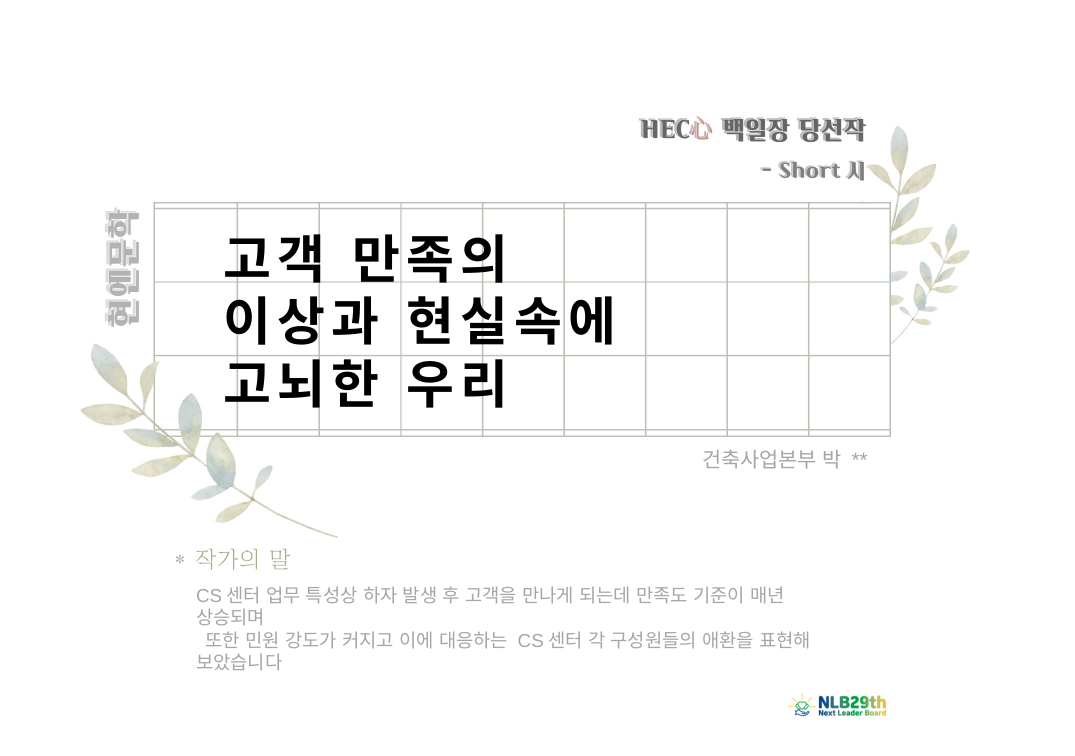

고객 만족의
이상과 현실속에
고뇌한 우리
건축사업본부 박 **
CS센터 업무 특성상 하자 발생 후 고객을 만나게 되는데 만족도 기준이 매년 상승되며
 또한 민원 강도가 커지고 이에 대응하는 CS센터 각 구성원들의 애환을 표현해 보았습니다